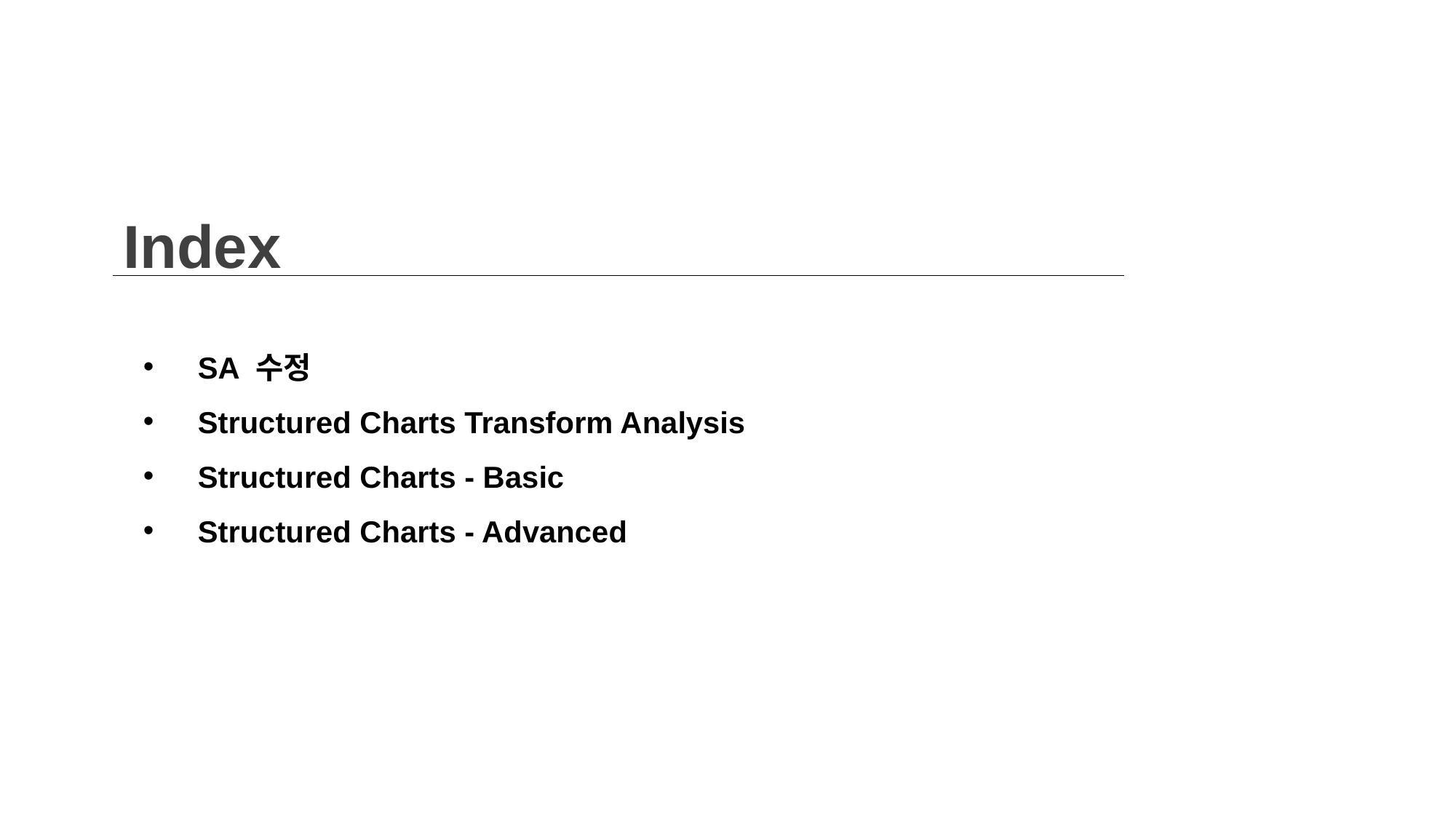

Index

SA 수정
Structured Charts Transform Analysis
Structured Charts - Basic
Structured Charts - Advanced